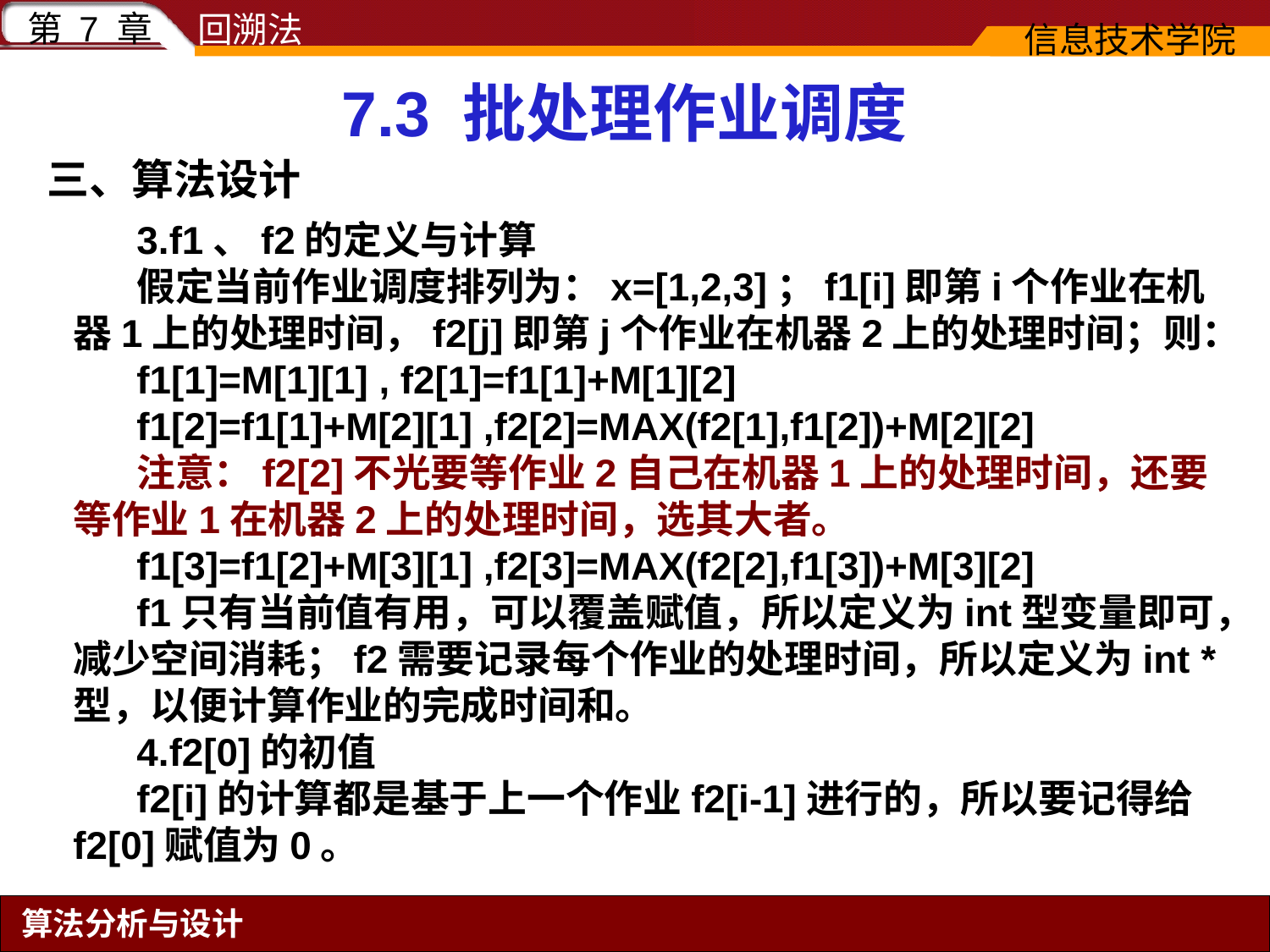

7.3 批处理作业调度
三、算法设计
3.f1、f2的定义与计算
假定当前作业调度排列为：x=[1,2,3]；f1[i]即第i个作业在机器1上的处理时间，f2[j]即第j个作业在机器2上的处理时间；则：
f1[1]=M[1][1] , f2[1]=f1[1]+M[1][2]
f1[2]=f1[1]+M[2][1] ,f2[2]=MAX(f2[1],f1[2])+M[2][2]
注意：f2[2]不光要等作业2自己在机器1上的处理时间，还要等作业1在机器2上的处理时间，选其大者。
f1[3]=f1[2]+M[3][1] ,f2[3]=MAX(f2[2],f1[3])+M[3][2]
f1只有当前值有用，可以覆盖赋值，所以定义为int型变量即可，减少空间消耗；f2需要记录每个作业的处理时间，所以定义为int *型，以便计算作业的完成时间和。
4.f2[0]的初值
f2[i]的计算都是基于上一个作业f2[i-1]进行的，所以要记得给f2[0]赋值为0。